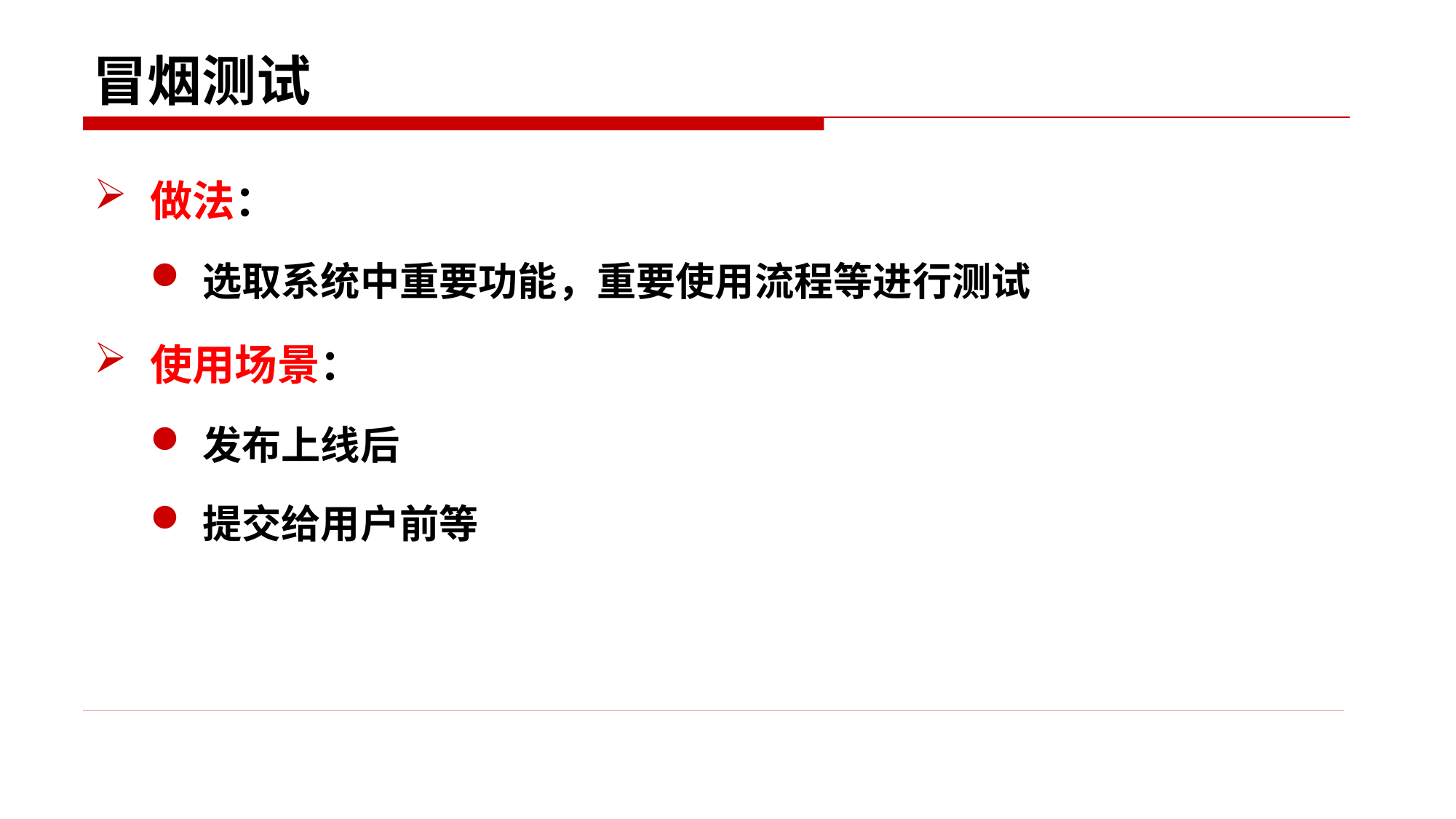

# 冒烟测试
做法：
选取系统中重要功能，重要使用流程等进行测试
使用场景：
发布上线后
提交给用户前等